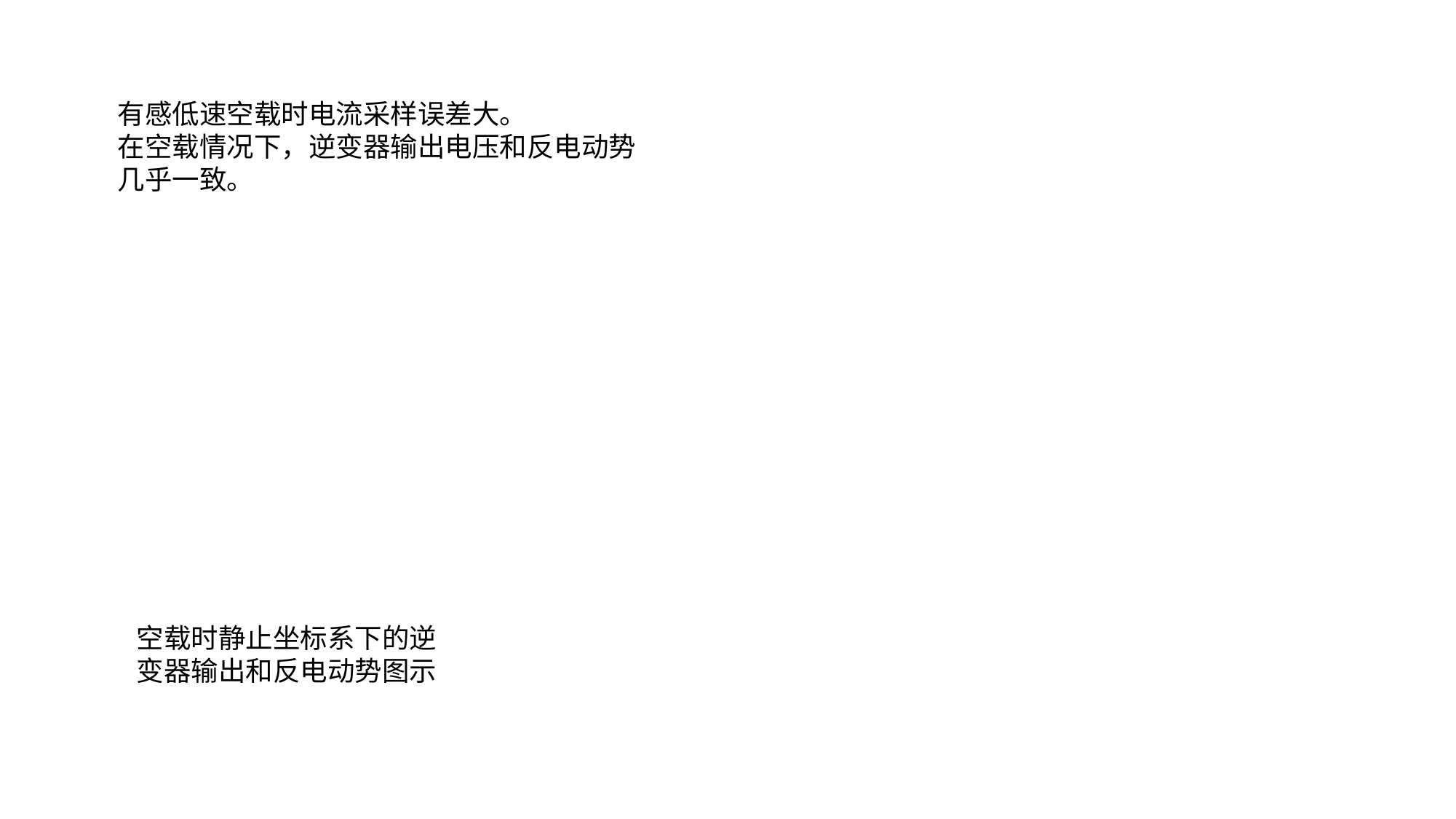

有感低速空载时电流采样误差大。
在空载情况下，逆变器输出电压和反电动势几乎一致。

空载时静止坐标系下的逆变器输出和反电动势图示